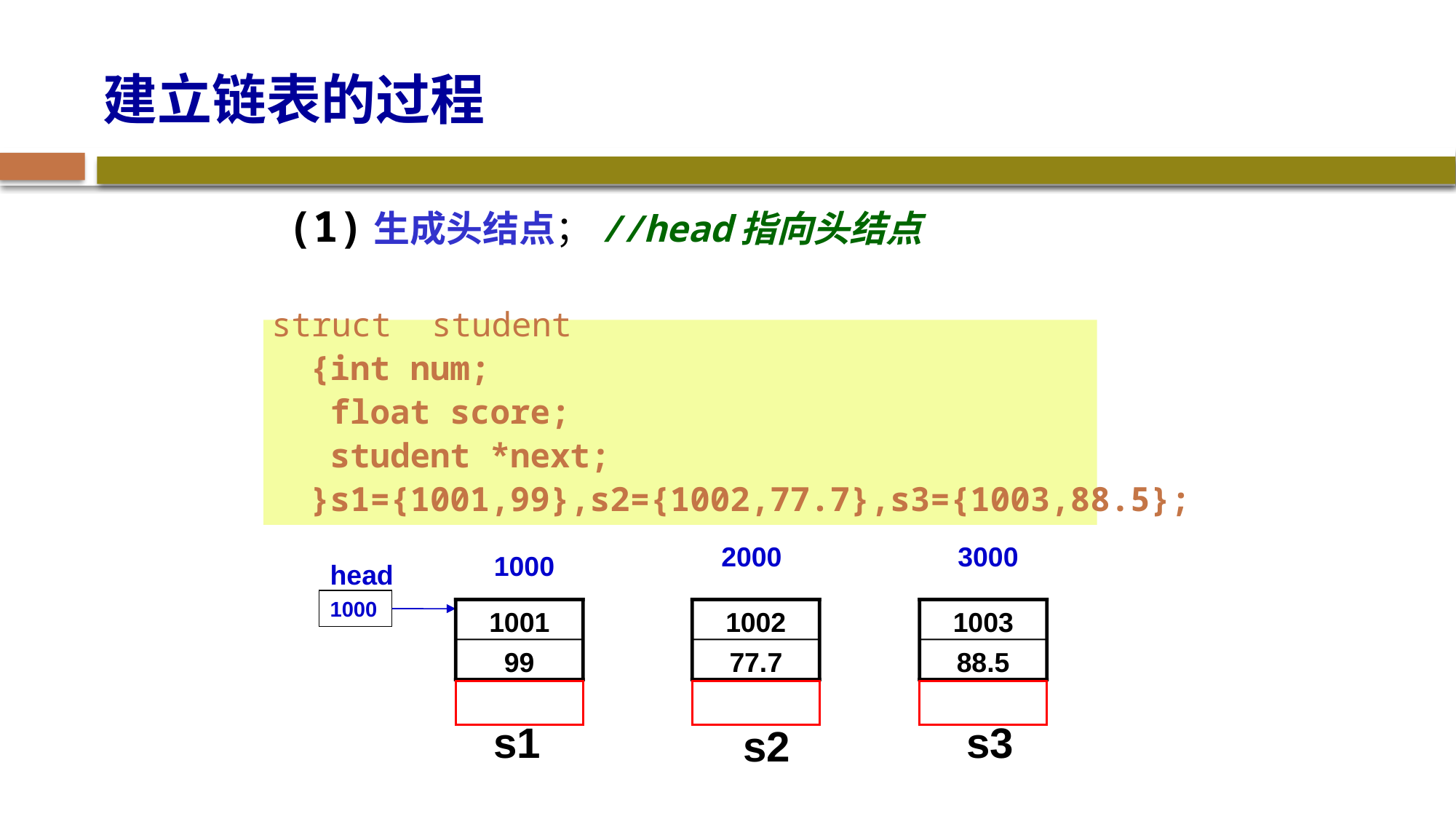

# 建立链表的过程
	(1)生成头结点；//head指向头结点

struct  student
 {int num;
  float score;
  student *next;
 }s1={1001,99},s2={1002,77.7},s3={1003,88.5};

2000
3000
1000
head
1000
1001

99

1002

77.7

1003

88.5

s1
s3
s2